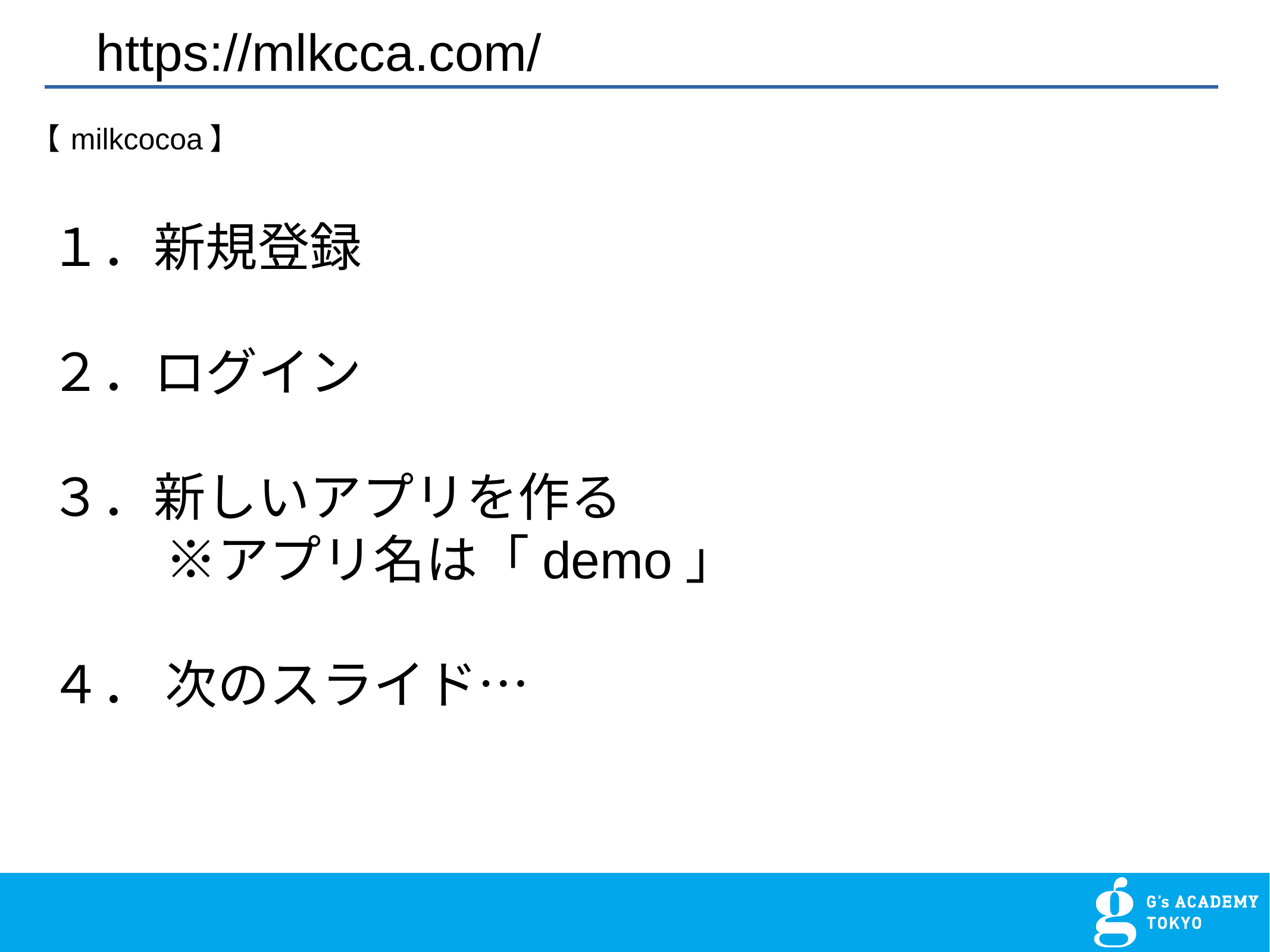

https://mlkcca.com/

【 milkcocoa】
１．新規登録

２．ログイン

３．新しいアプリを作る
　　 ※アプリ名は「demo」

４． 次のスライド…